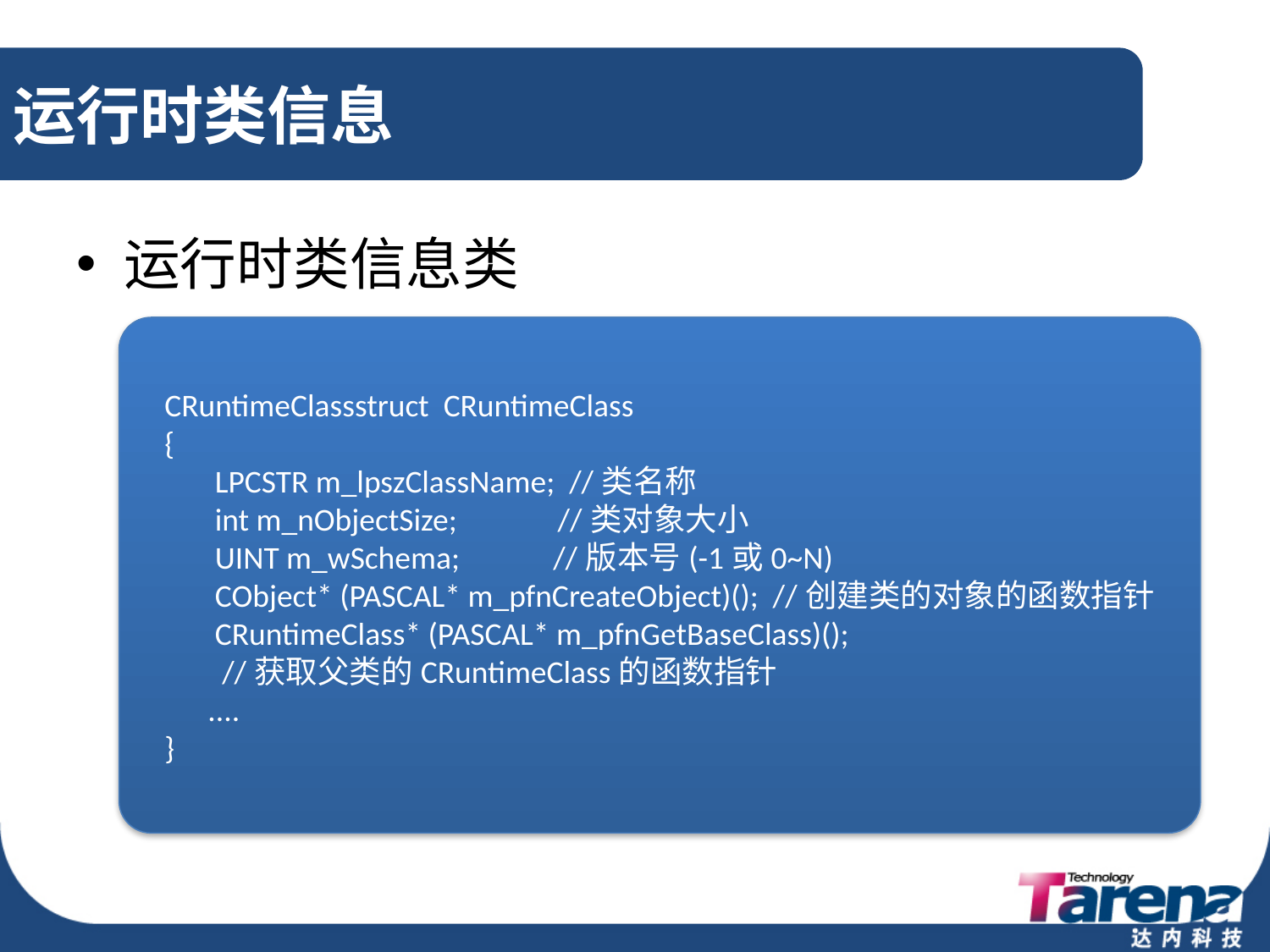

# 运行时类信息
运行时类信息类
CRuntimeClassstruct  CRuntimeClass
{
       LPCSTR m_lpszClassName;  //类名称
       int m_nObjectSize;              //类对象大小
       UINT m_wSchema;             //版本号(-1或0~N)
       CObject* (PASCAL* m_pfnCreateObject)();  //创建类的对象的函数指针
       CRuntimeClass* (PASCAL* m_pfnGetBaseClass)();
        //获取父类的CRuntimeClass的函数指针
      ....
}